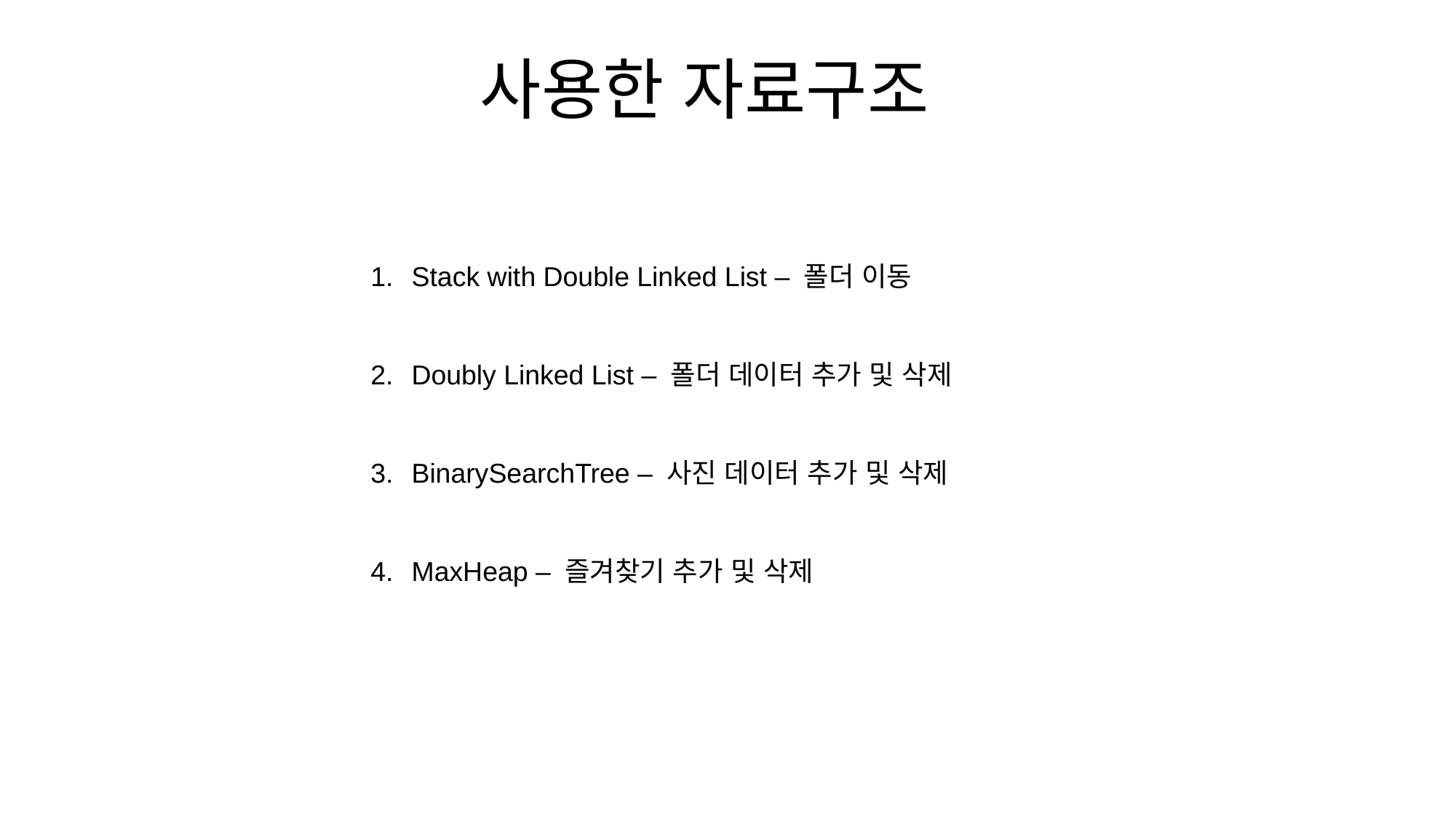

사용한 자료구조
Stack with Double Linked List – 폴더 이동

Doubly Linked List – 폴더 데이터 추가 및 삭제

BinarySearchTree – 사진 데이터 추가 및 삭제

MaxHeap – 즐겨찾기 추가 및 삭제